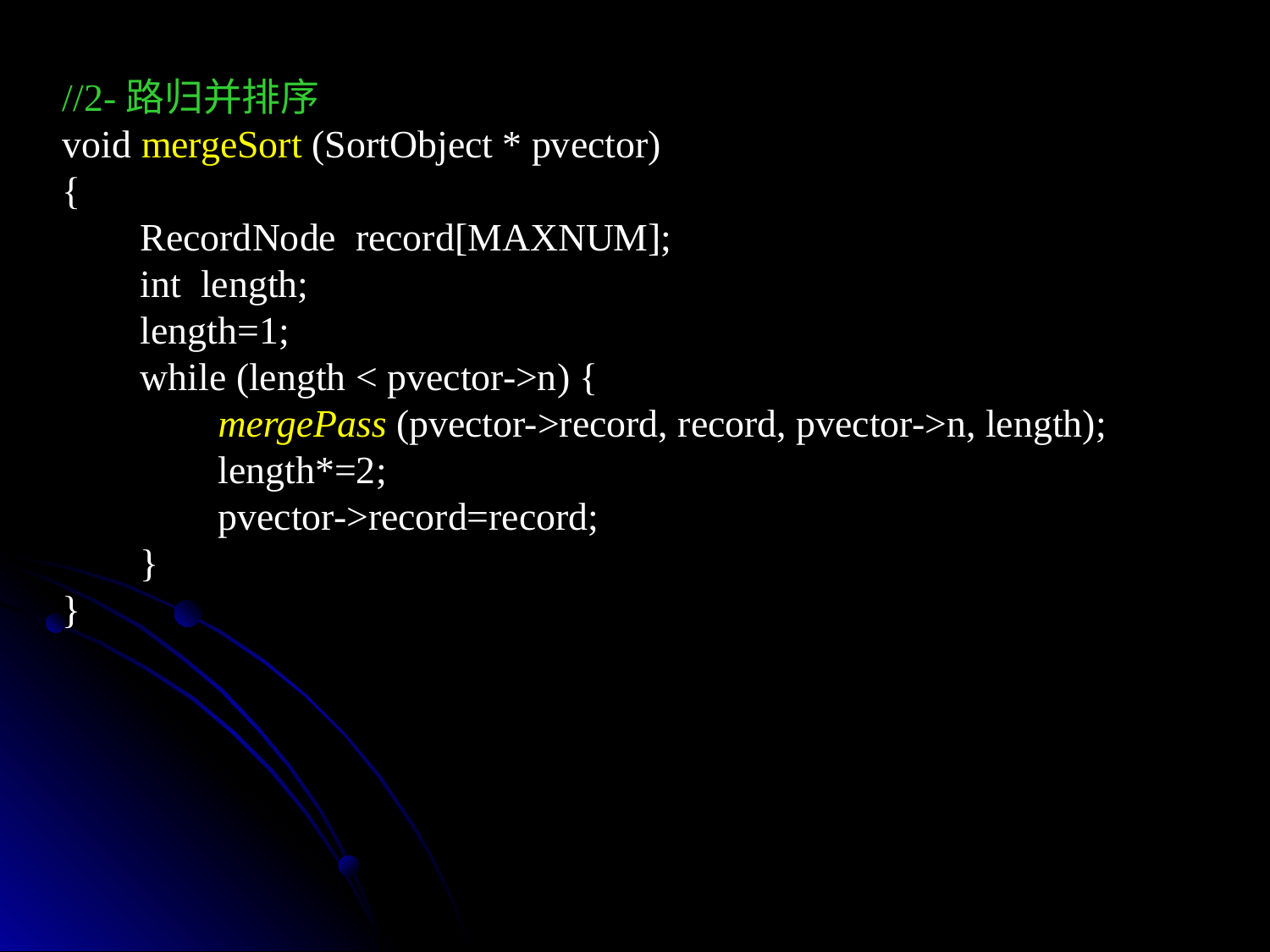

//2-路归并排序
void mergeSort (SortObject * pvector)
{
        RecordNode  record[MAXNUM];
        int  length;
        length=1;
        while (length < pvector->n) {
                mergePass (pvector->record, record, pvector->n, length);
                length*=2;
                pvector->record=record;
        }
}